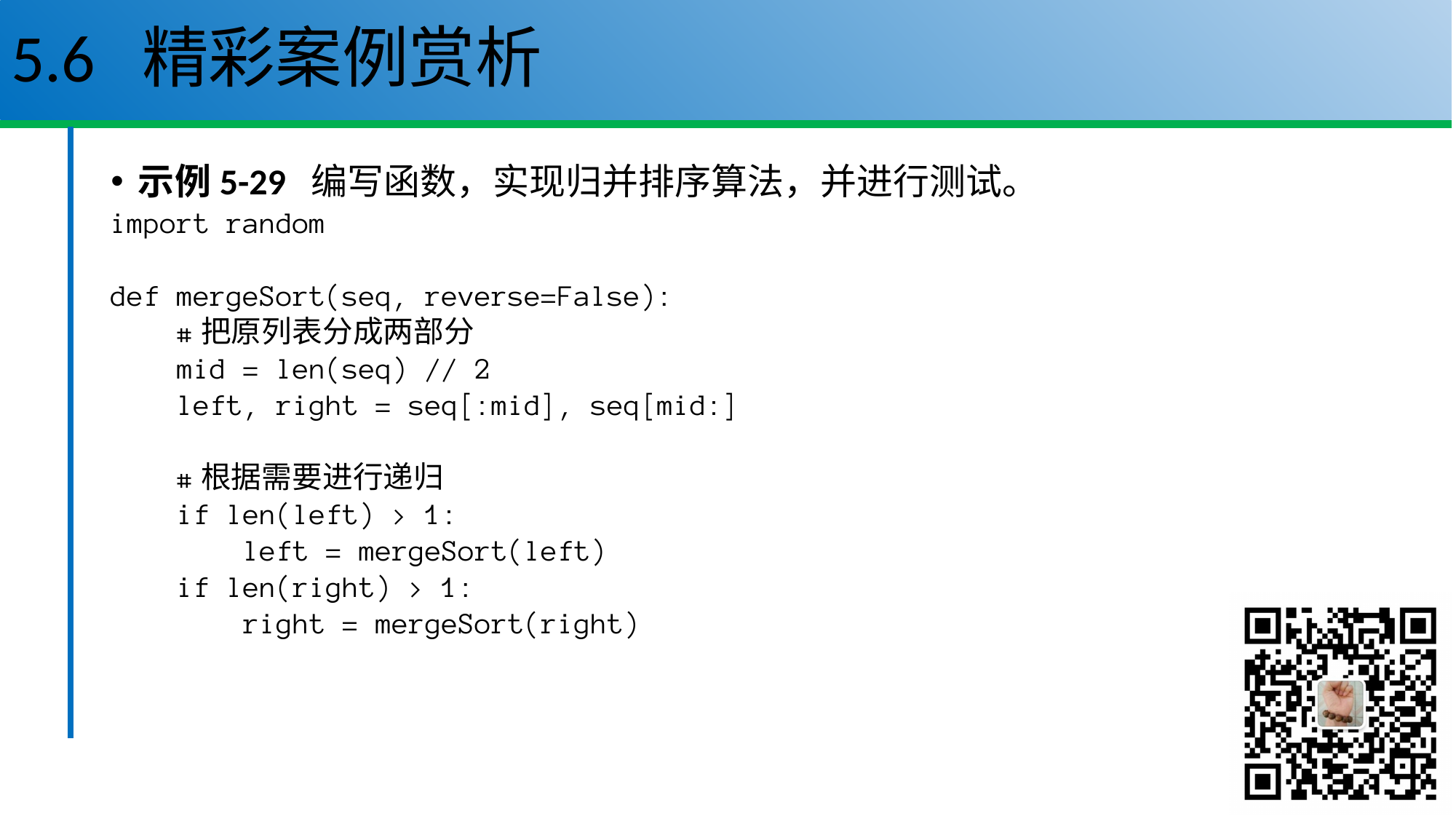

# 5.6  精彩案例赏析
示例5-29  编写函数，实现归并排序算法，并进行测试。
import random

def mergeSort(seq, reverse=False):
    #把原列表分成两部分
    mid = len(seq) // 2
    left, right = seq[:mid], seq[mid:]

    #根据需要进行递归
    if len(left) > 1:
        left = mergeSort(left)
    if len(right) > 1:
        right = mergeSort(right)
127